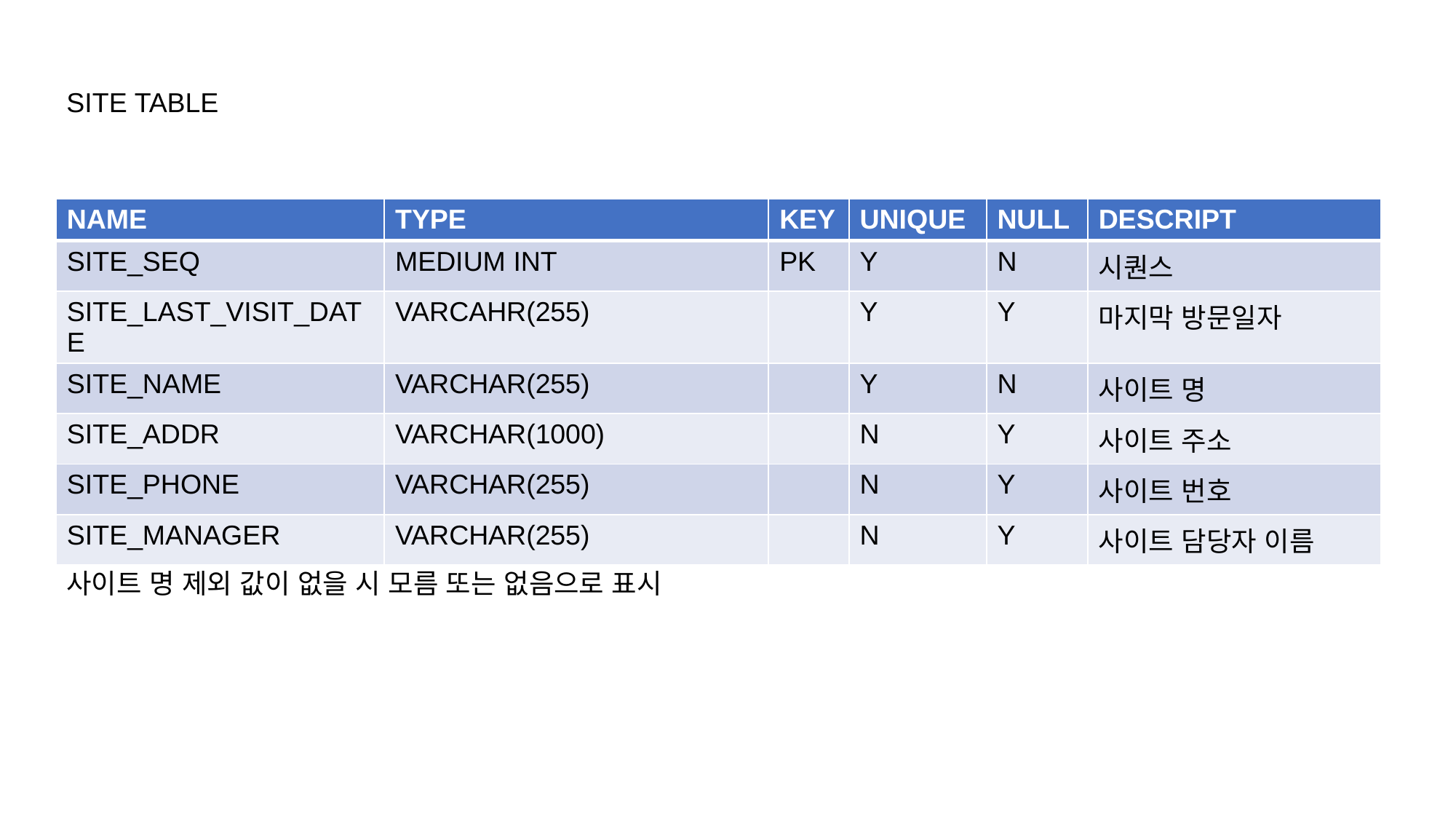

SITE TABLE
| NAME | TYPE | KEY | UNIQUE | NULL | DESCRIPT |
| --- | --- | --- | --- | --- | --- |
| SITE\_SEQ | MEDIUM INT | PK | Y | N | 시퀀스 |
| SITE\_LAST\_VISIT\_DATE | VARCAHR(255) |  | Y | Y | 마지막 방문일자 |
| SITE\_NAME | VARCHAR(255) |  | Y | N | 사이트 명 |
| SITE\_ADDR | VARCHAR(1000) |  | N | Y | 사이트 주소 |
| SITE\_PHONE | VARCHAR(255) |  | N | Y | 사이트 번호 |
| SITE\_MANAGER | VARCHAR(255) |  | N | Y | 사이트 담당자 이름 |
사이트 명 제외 값이 없을 시 모름 또는 없음으로 표시